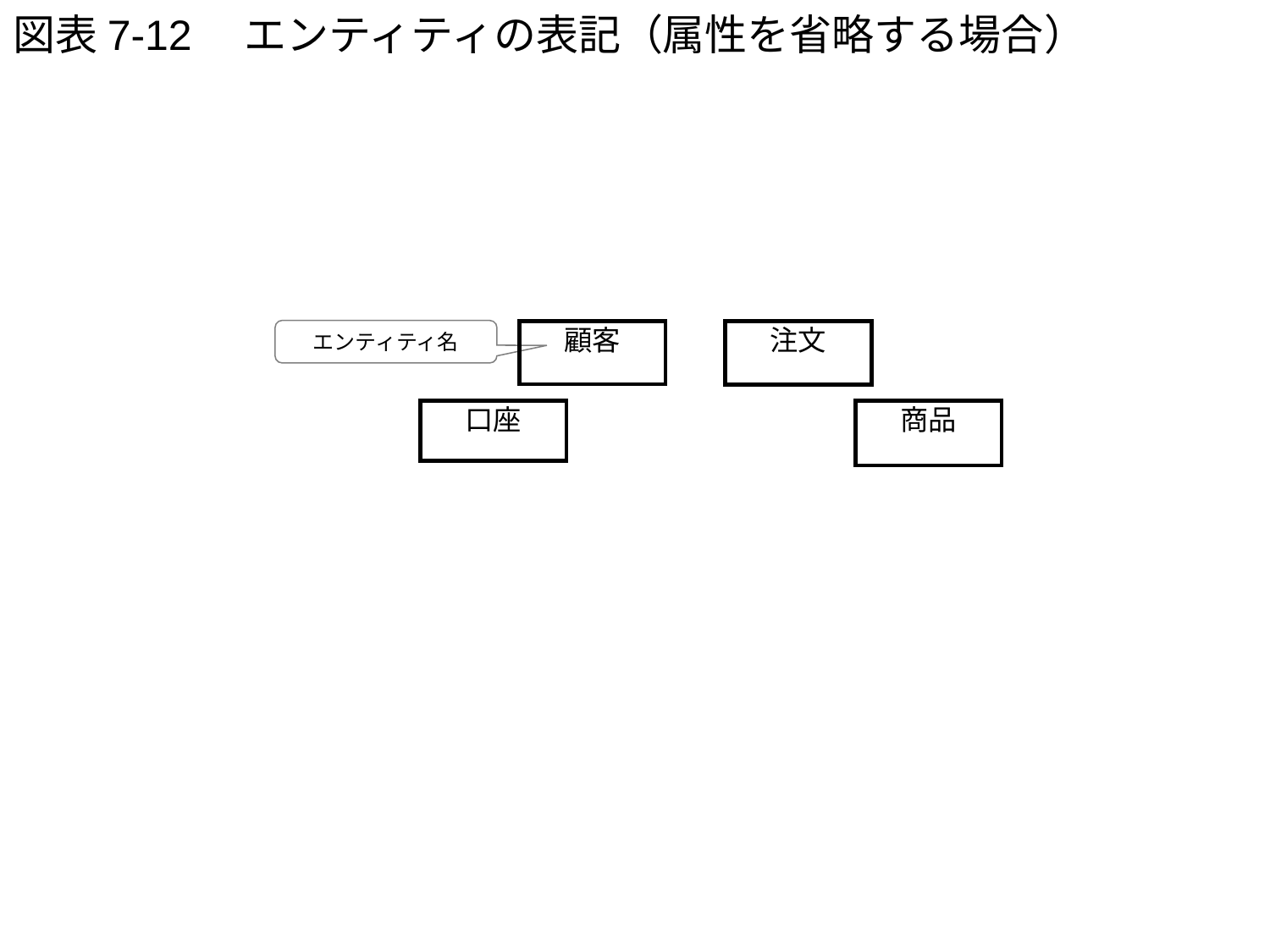

# 図表7-12　エンティティの表記（属性を省略する場合）
エンティティ名
注文

顧客
口座
商品